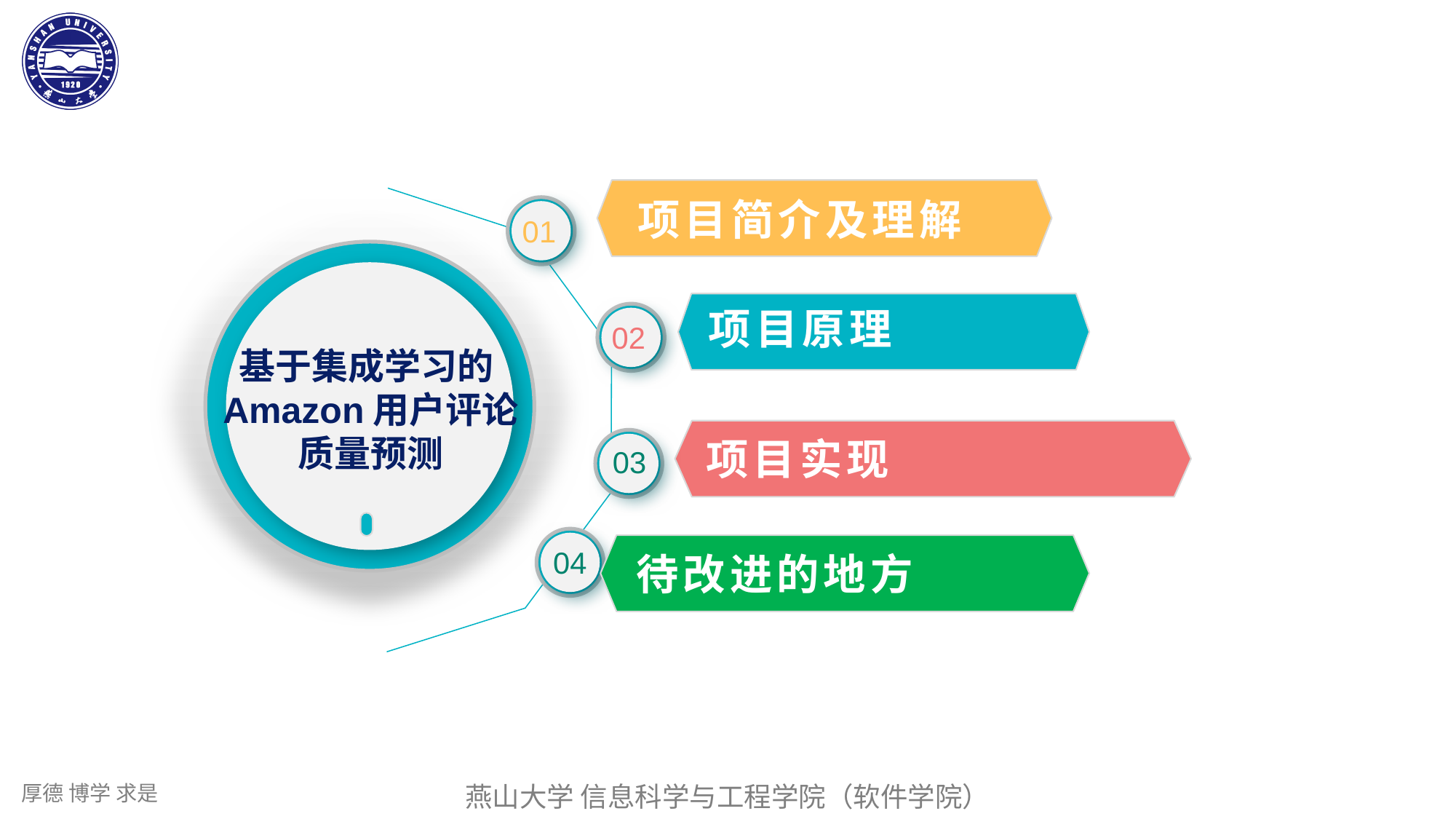

项目简介及理解

01

项目原理
02
基于集成学习的Amazon用户评论质量预测

项目实现
03

04
待改进的地方
2